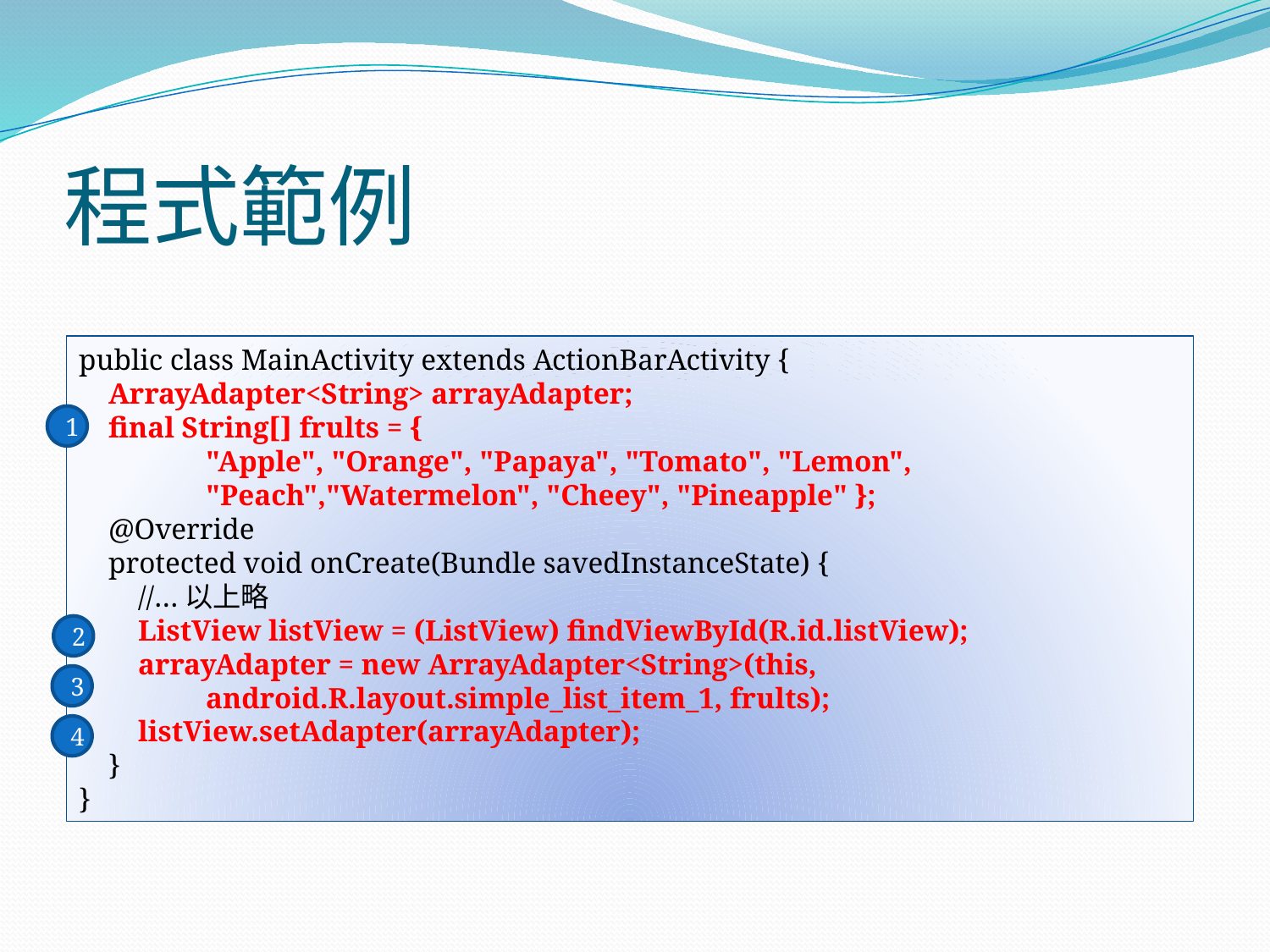

# 程式範例
在MainActivity.java中打入以下粗體字部分
public class MainActivity extends ActionBarActivity {
    ArrayAdapter<String> arrayAdapter;
    final String[] frults = {
	"Apple", "Orange", "Papaya", "Tomato", "Lemon",
	"Peach","Watermelon", "Cheey", "Pineapple" };
    @Override
    protected void onCreate(Bundle savedInstanceState) {
        //…以上略
        ListView listView = (ListView) findViewById(R.id.listView);
        arrayAdapter = new ArrayAdapter<String>(this, 				android.R.layout.simple_list_item_1, frults);
        listView.setAdapter(arrayAdapter);
    }
}
1
2
3
4